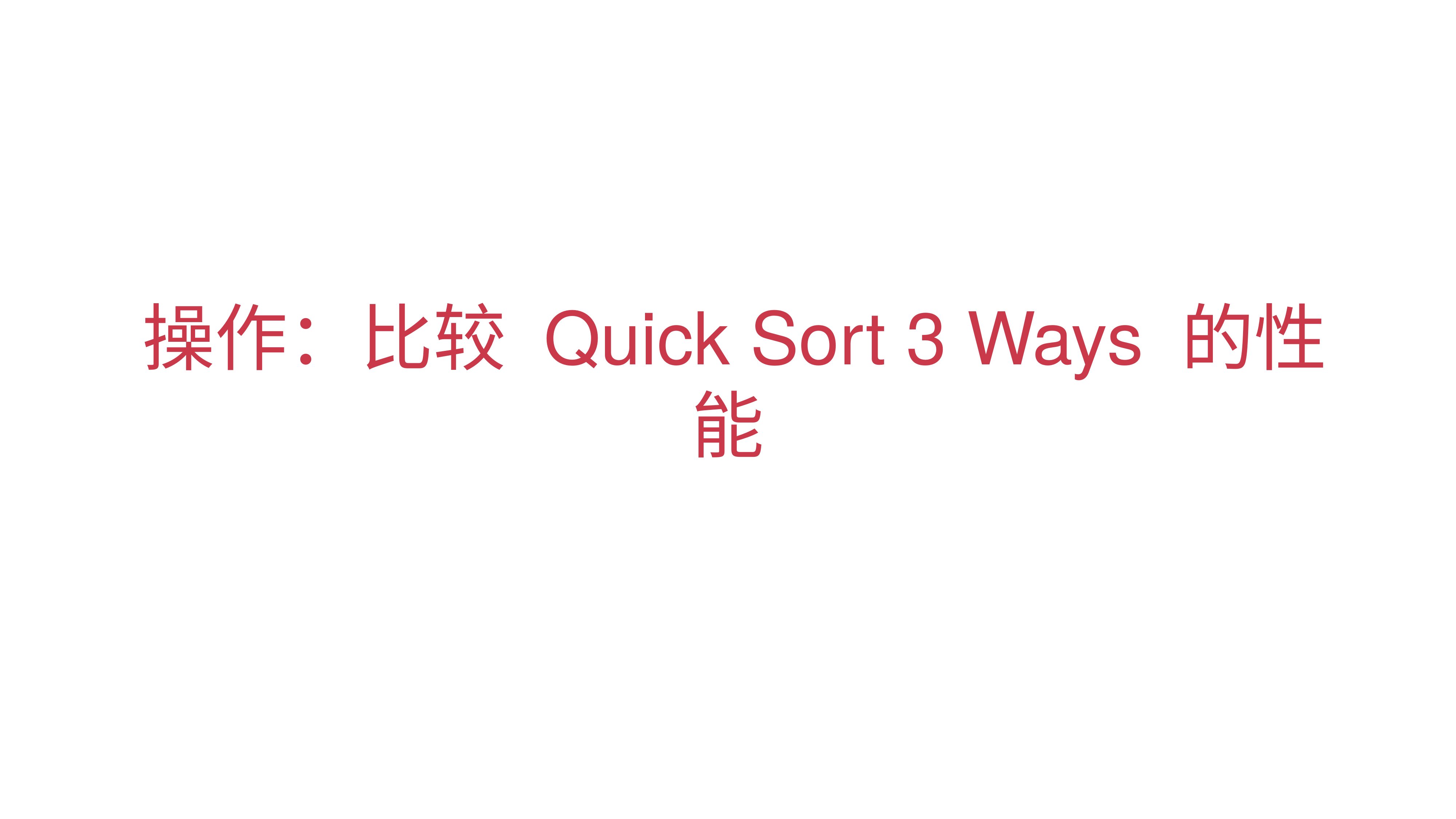

# 操作：比较 Quick Sort 3 Ways 的性能